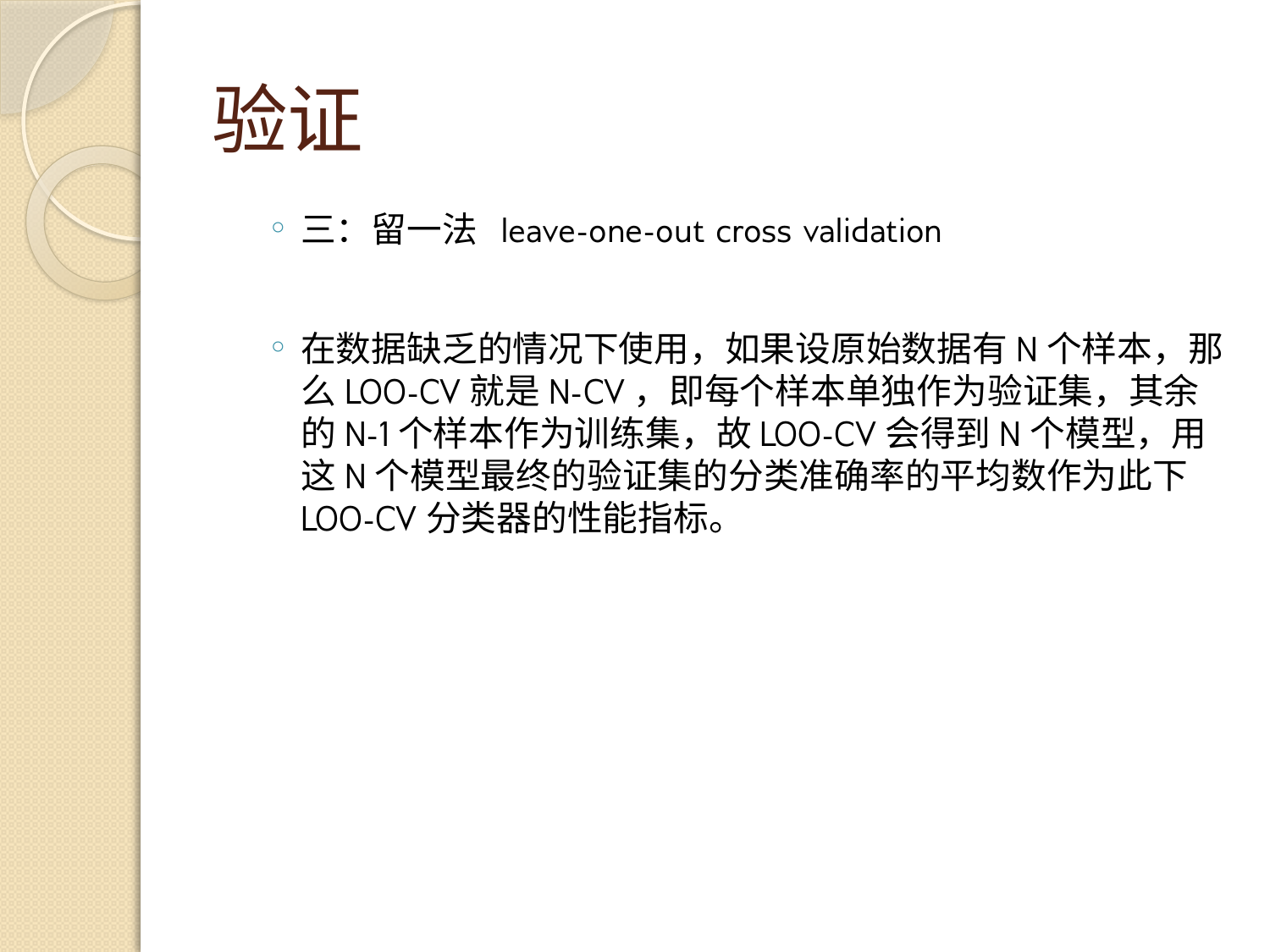

# 验证
三：留一法  leave-one-out cross validation

在数据缺乏的情况下使用，如果设原始数据有N个样本，那么LOO-CV就是N-CV，即每个样本单独作为验证集，其余的N-1个样本作为训练集，故LOO-CV会得到N个模型，用这N个模型最终的验证集的分类准确率的平均数作为此下LOO-CV分类器的性能指标。